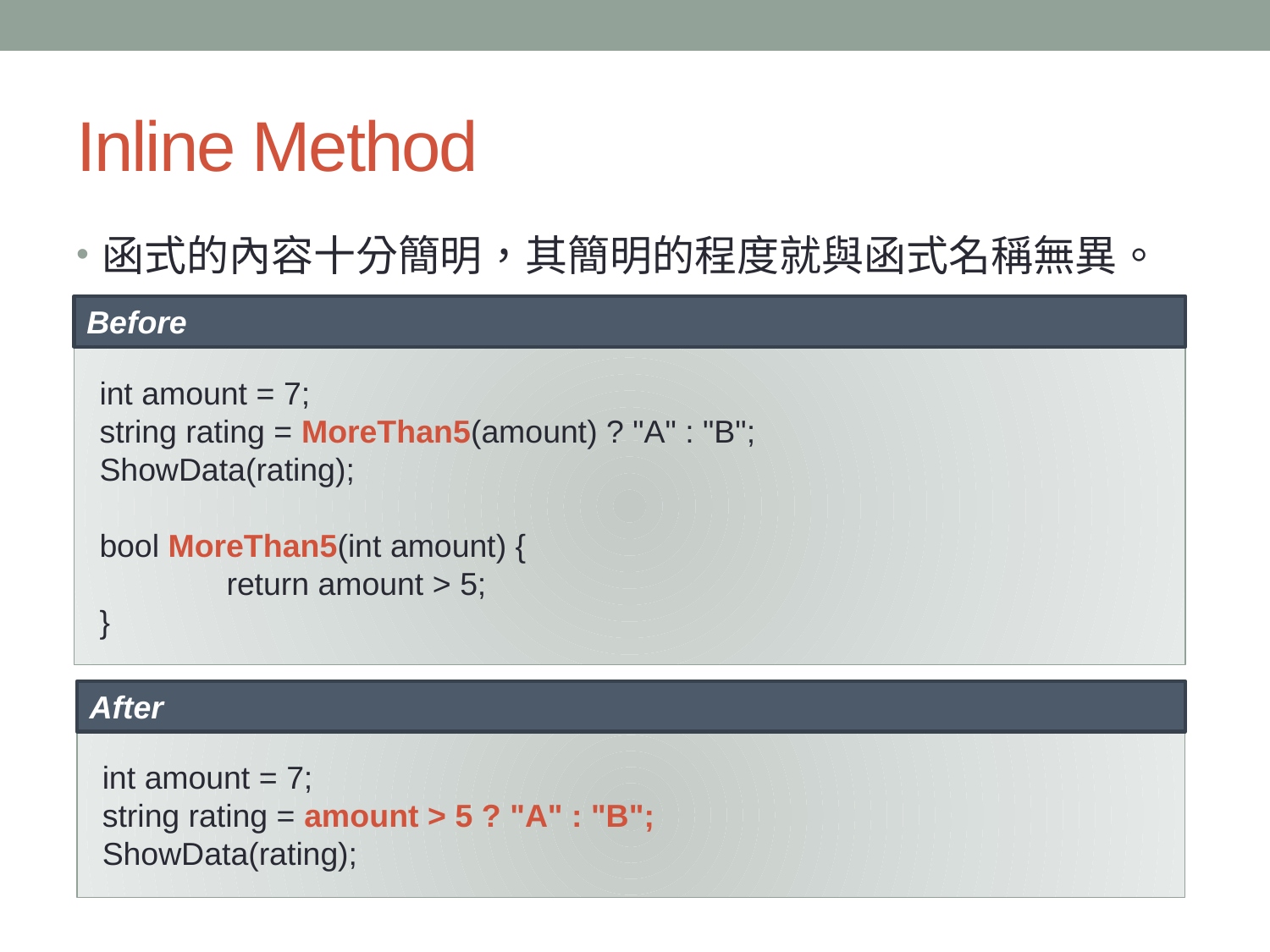

# Inline Method
函式的內容十分簡明，其簡明的程度就與函式名稱無異。
Before
int amount = 7;
string rating = MoreThan5(amount) ? "A" : "B";
ShowData(rating);

bool MoreThan5(int amount) {
	return amount > 5;
}
After
int amount = 7;
string rating = amount > 5 ? "A" : "B";
ShowData(rating);